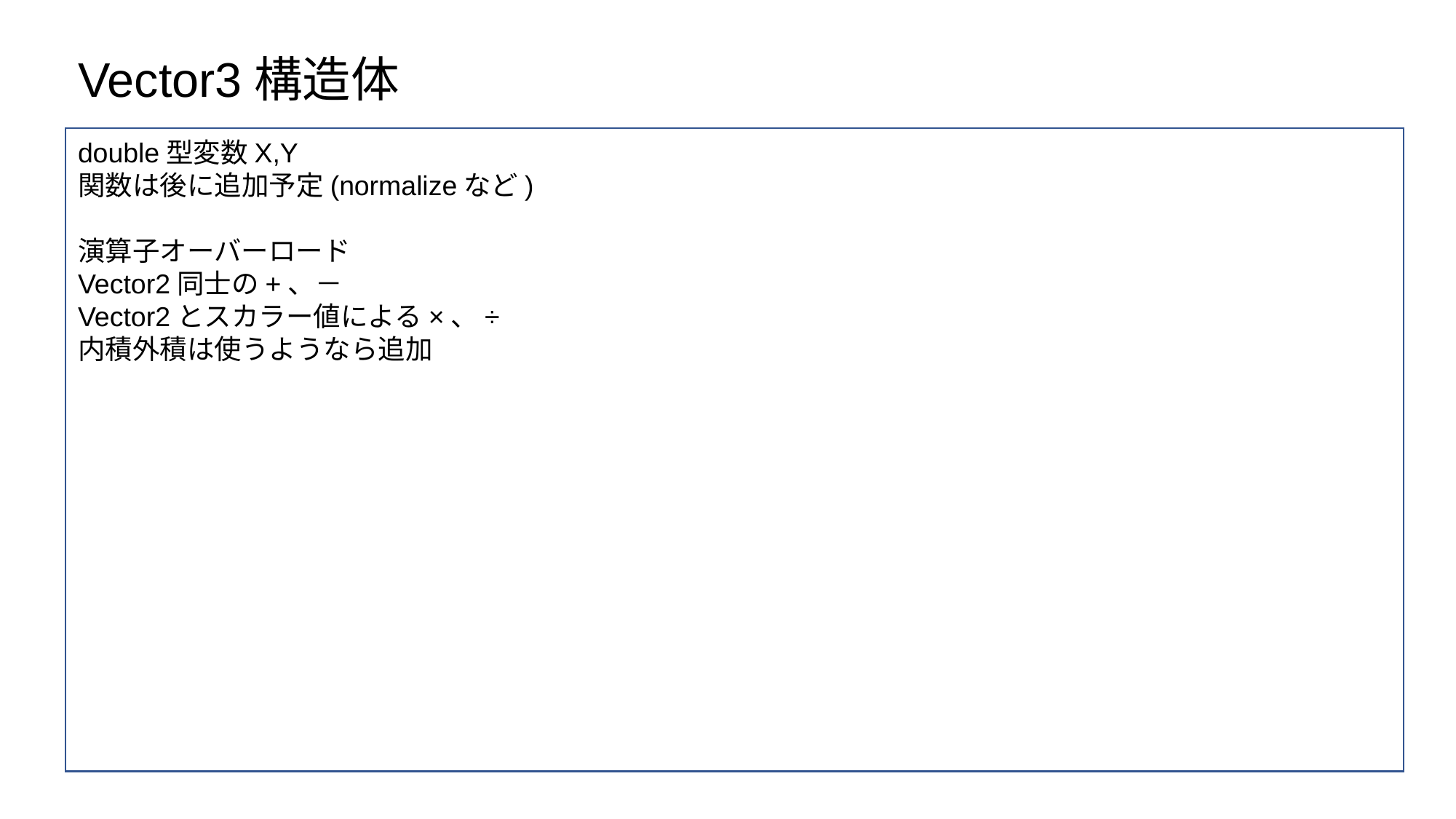

Vector3構造体
double型変数X,Y
関数は後に追加予定(normalizeなど)

演算子オーバーロード
Vector2同士の+、－
Vector2とスカラー値による×、÷
内積外積は使うようなら追加